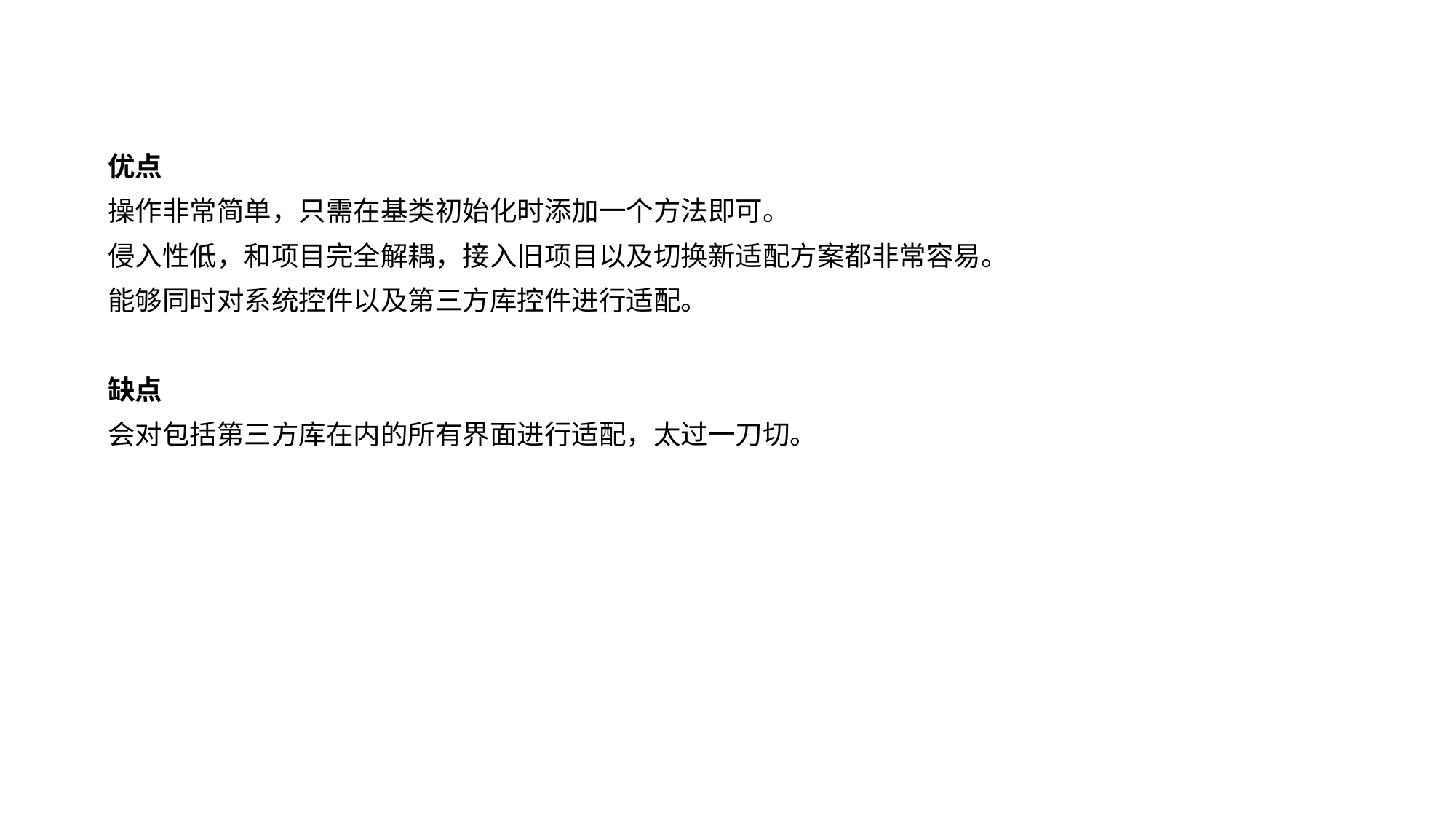

优点
操作非常简单，只需在基类初始化时添加一个方法即可。
侵入性低，和项目完全解耦，接入旧项目以及切换新适配方案都非常容易。
能够同时对系统控件以及第三方库控件进行适配。

缺点
会对包括第三方库在内的所有界面进行适配，太过一刀切。